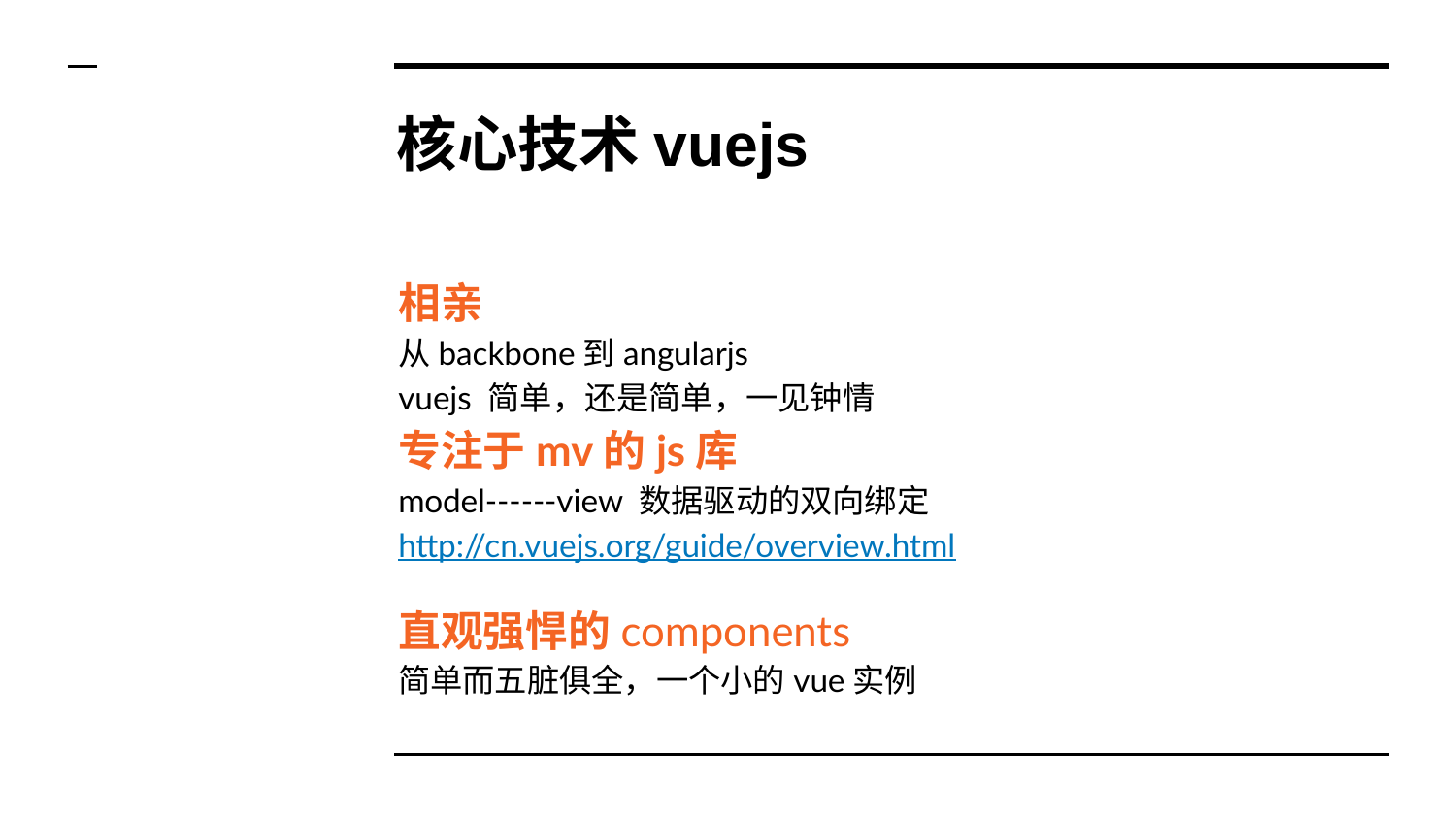

# 核心技术vuejs
相亲
从backbone到angularjs
vuejs 简单，还是简单，一见钟情
专注于mv的js库
model------view 数据驱动的双向绑定
http://cn.vuejs.org/guide/overview.html
直观强悍的components
简单而五脏俱全，一个小的vue实例